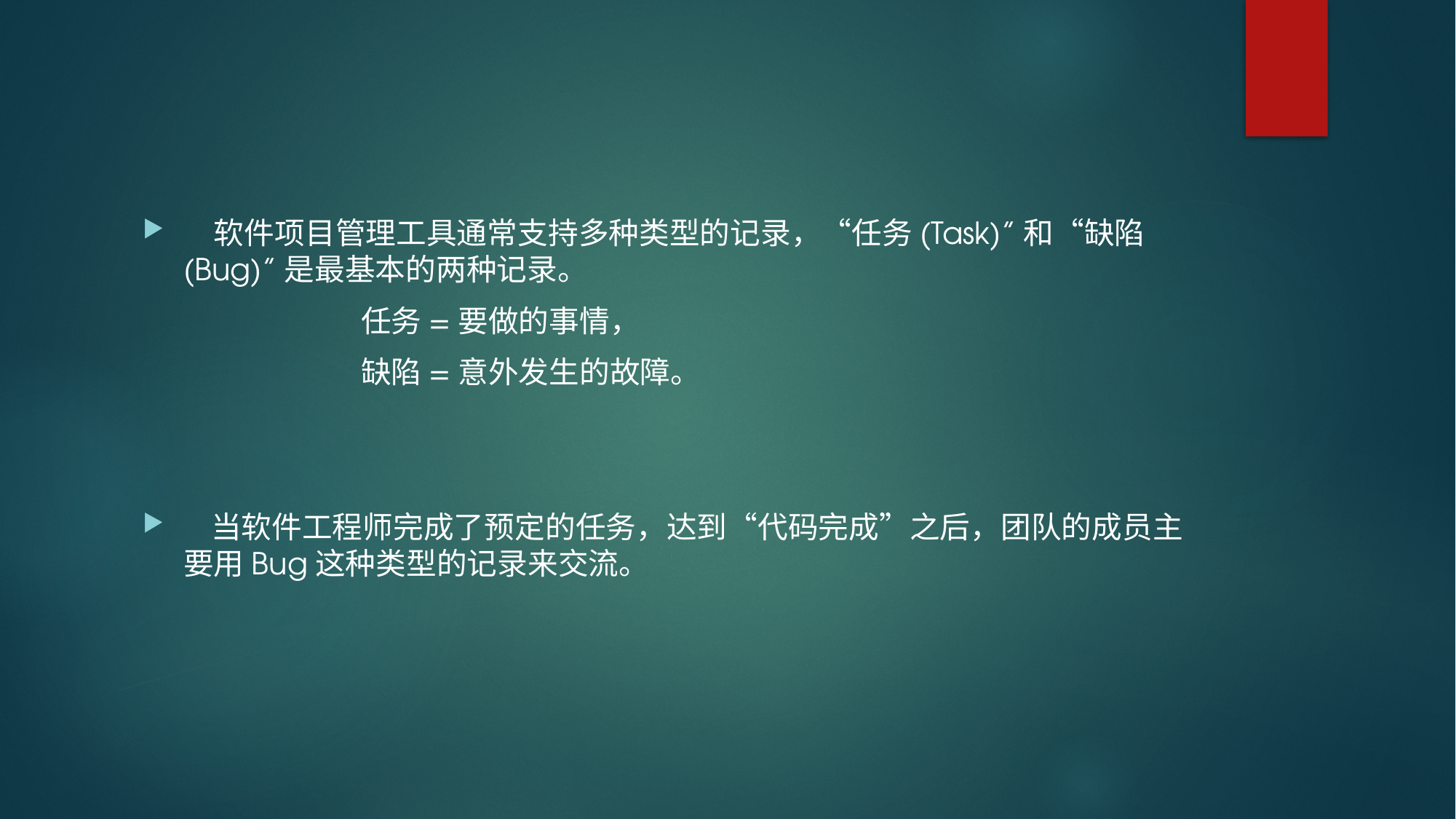

#
　软件项目管理工具通常支持多种类型的记录，“任务(Task)”和“缺陷(Bug)”是最基本的两种记录。
		任务=要做的事情，
		缺陷=意外发生的故障。

   当软件工程师完成了预定的任务，达到“代码完成”之后，团队的成员主要用Bug这种类型的记录来交流。